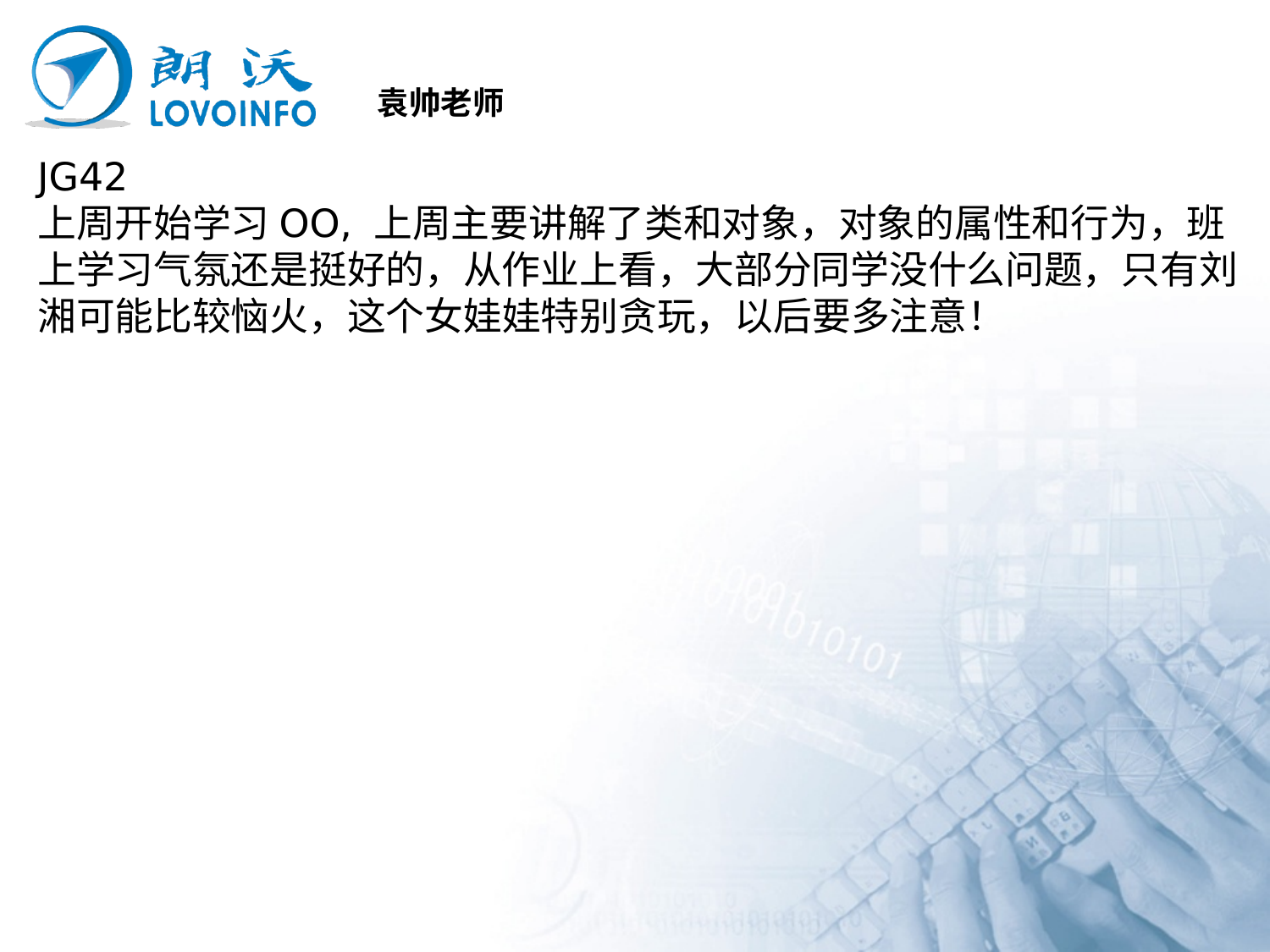

袁帅老师
JG42
上周开始学习OO, 上周主要讲解了类和对象，对象的属性和行为，班上学习气氛还是挺好的，从作业上看，大部分同学没什么问题，只有刘湘可能比较恼火，这个女娃娃特别贪玩，以后要多注意！